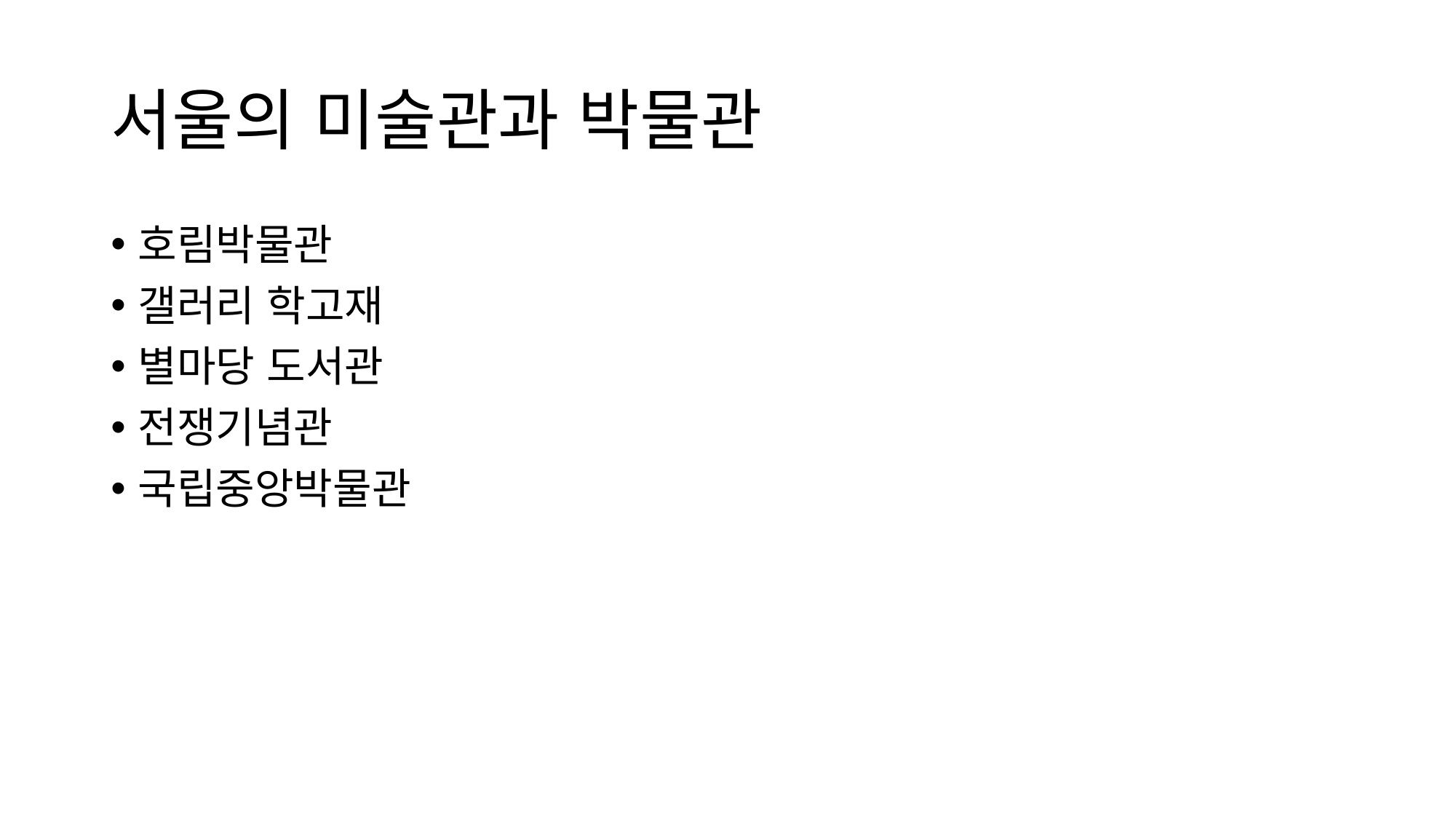

# 서울의 미술관과 박물관
호림박물관
갤러리 학고재
별마당 도서관
전쟁기념관
국립중앙박물관